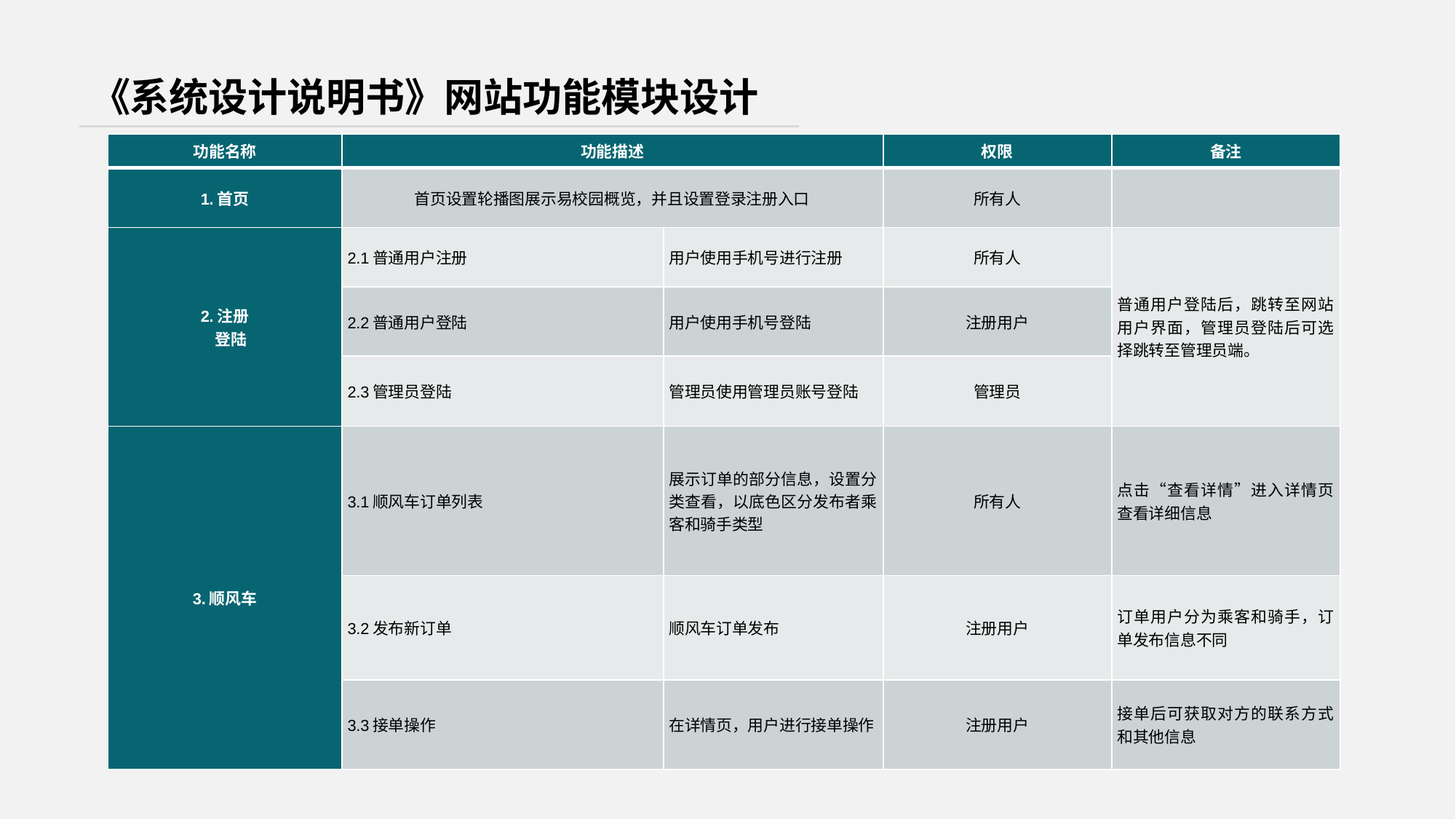

《系统设计说明书》网站功能模块设计

| 功能名称 | 功能描述 |  | 权限 | 备注 |
| --- | --- | --- | --- | --- |
| 1.首页 | 首页设置轮播图展示易校园概览，并且设置登录注册入口 |  | 所有人 |  |
| 2.注册 登陆 | 2.1普通用户注册 | 用户使用手机号进行注册 | 所有人 | 普通用户登陆后，跳转至网站用户界面，管理员登陆后可选择跳转至管理员端。 |
|  | 2.2普通用户登陆 | 用户使用手机号登陆 | 注册用户 |  |
|  | 2.3管理员登陆 | 管理员使用管理员账号登陆 | 管理员 |  |
| 3.顺风车 | 3.1顺风车订单列表 | 展示订单的部分信息，设置分类查看，以底色区分发布者乘客和骑手类型 | 所有人 | 点击“查看详情”进入详情页查看详细信息 |
|  | 3.2发布新订单 | 顺风车订单发布 | 注册用户 | 订单用户分为乘客和骑手，订单发布信息不同 |
|  | 3.3接单操作 | 在详情页，用户进行接单操作 | 注册用户 | 接单后可获取对方的联系方式和其他信息 |